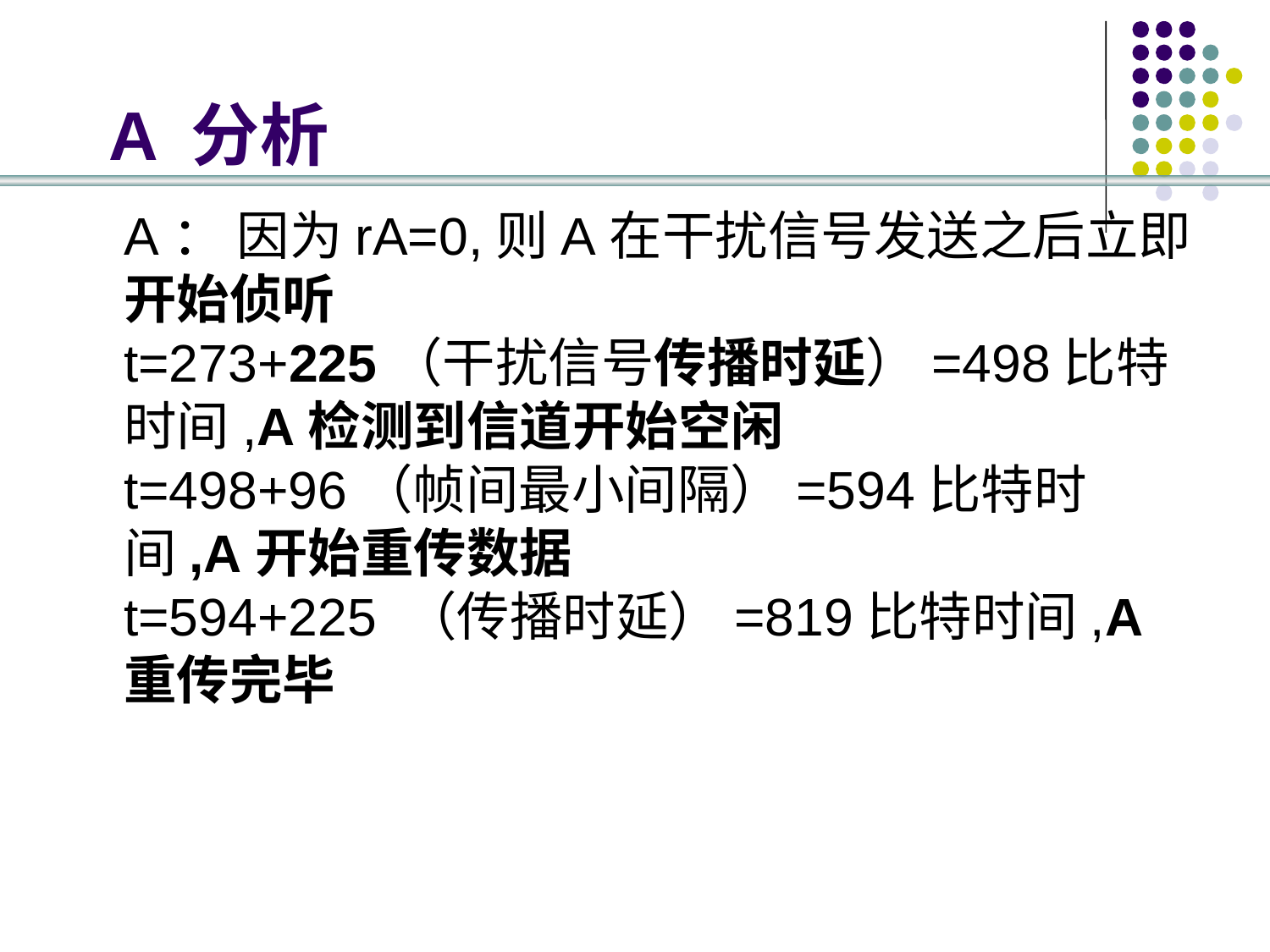

# A 分析
A： 因为rA=0,则A在干扰信号发送之后立即开始侦听 
t=273+225（干扰信号传播时延）=498比特时间,A检测到信道开始空闲 　　
t=498+96（帧间最小间隔）=594比特时间,A开始重传数据 
t=594+225 （传播时延）=819比特时间,A重传完毕